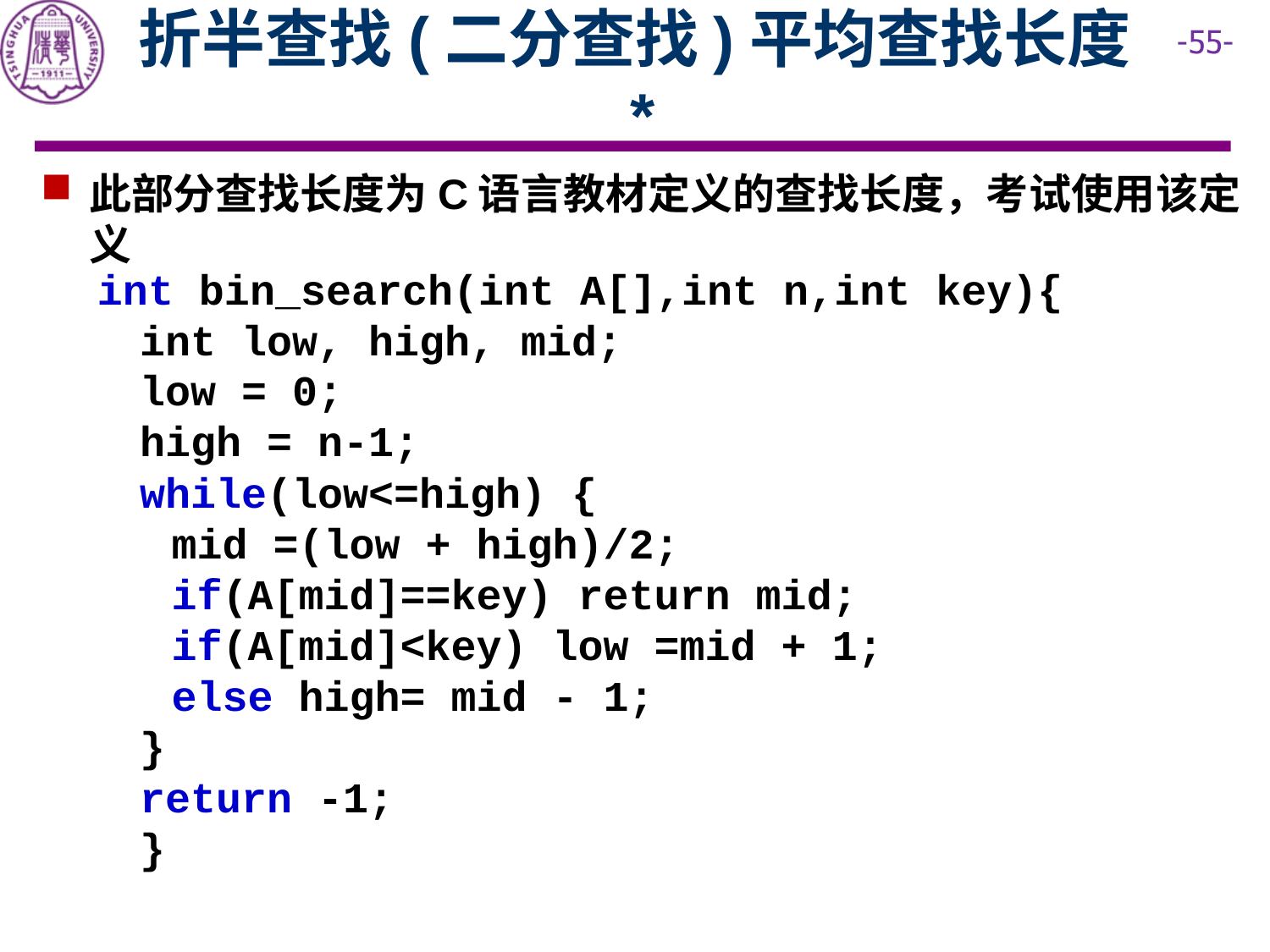

# 折半查找(二分查找)平均查找长度*
此部分查找长度为C语言教材定义的查找长度，考试使用该定义
int bin_search(int A[],int n,int key){
int low, high, mid;
low = 0;
high = n-1;
while(low<=high) {
mid =(low + high)/2;
if(A[mid]==key) return mid;
if(A[mid]<key) low =mid + 1;
else high= mid - 1;
}
return -1;
}